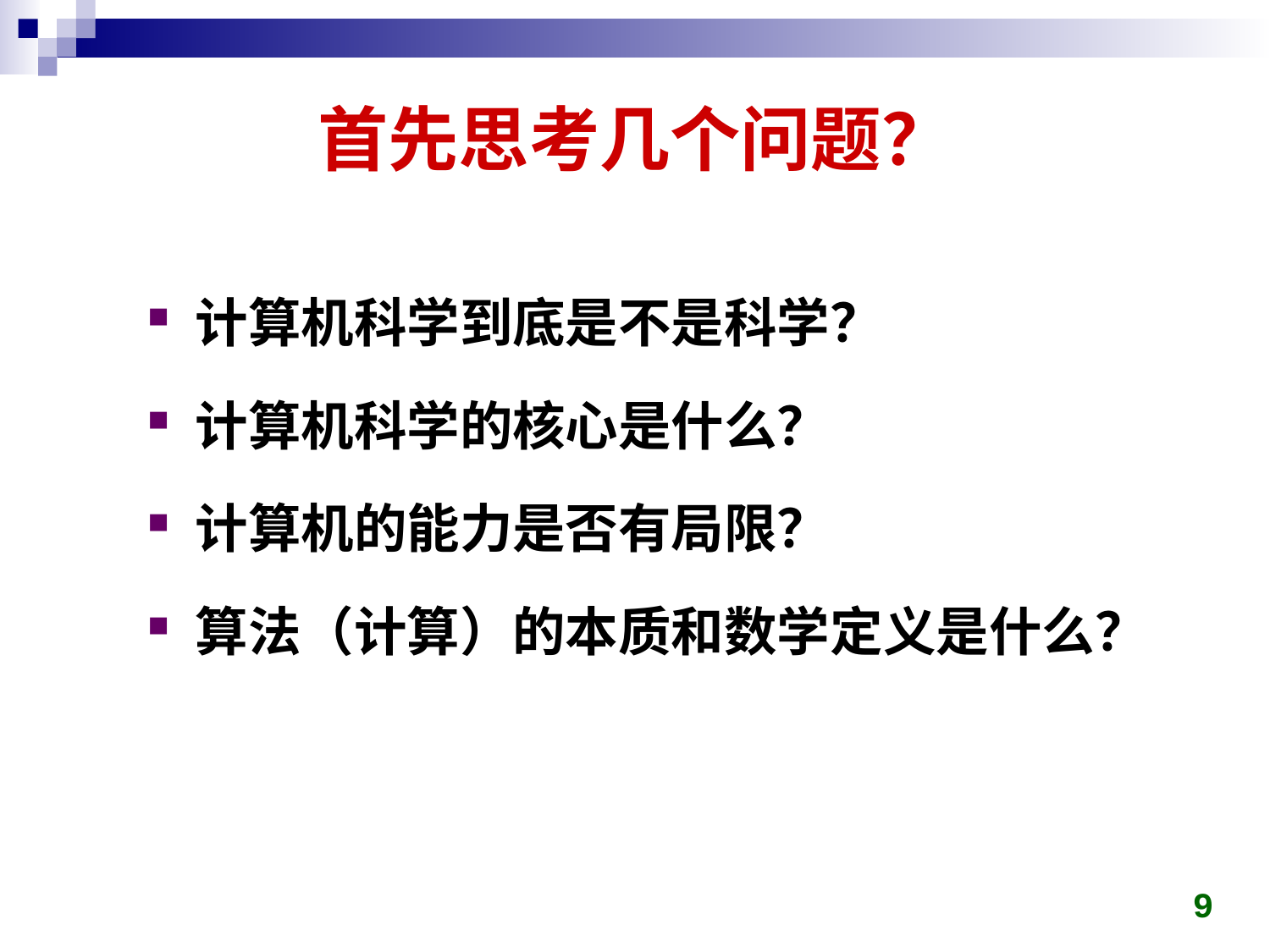

# 首先思考几个问题？
计算机科学到底是不是科学？
计算机科学的核心是什么？
计算机的能力是否有局限？
算法（计算）的本质和数学定义是什么？

9